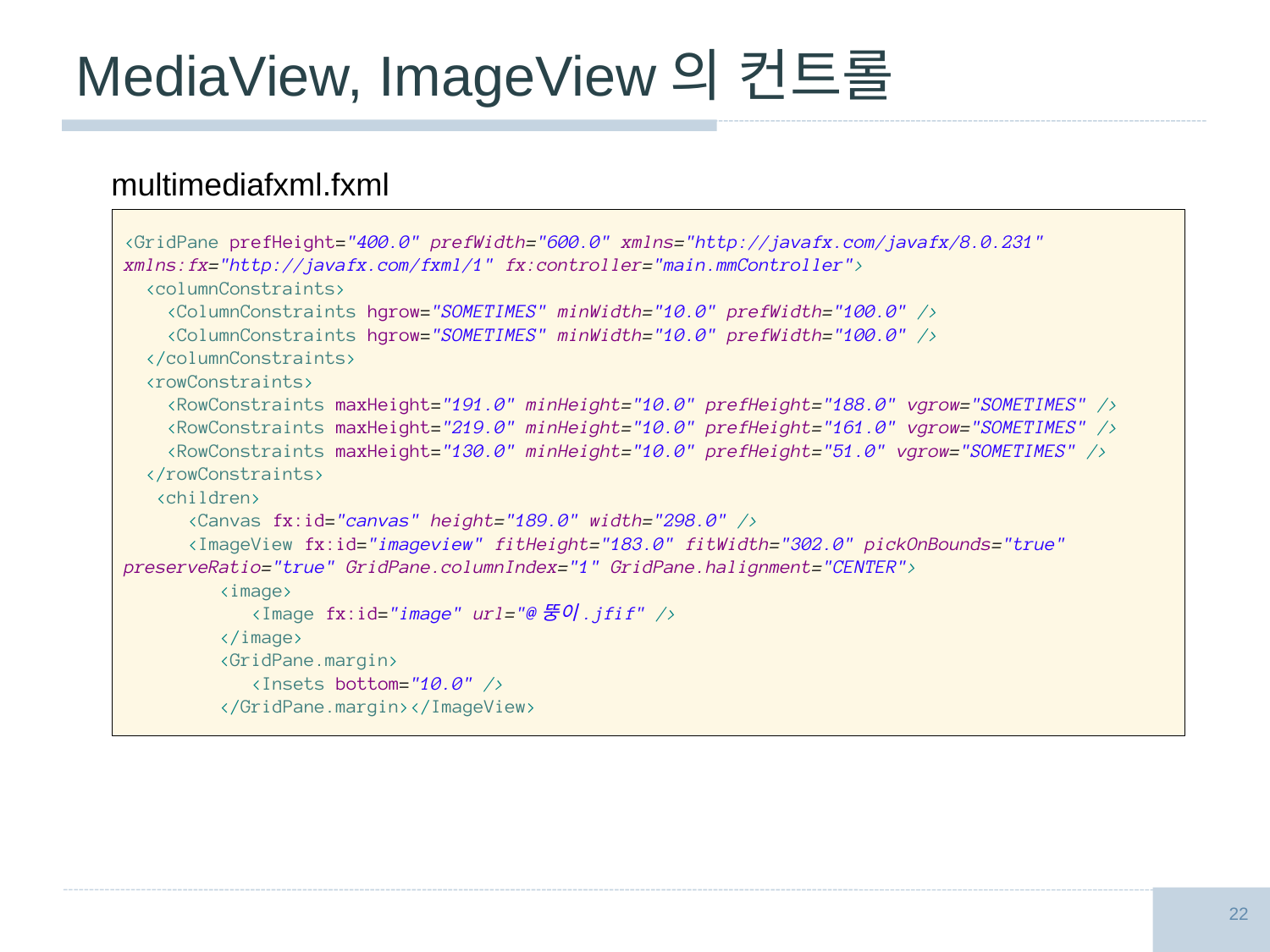

# MediaView, ImageView의 컨트롤
multimediafxml.fxml
<GridPane prefHeight="400.0" prefWidth="600.0" xmlns="http://javafx.com/javafx/8.0.231" xmlns:fx="http://javafx.com/fxml/1" fx:controller="main.mmController">
  <columnConstraints>
    <ColumnConstraints hgrow="SOMETIMES" minWidth="10.0" prefWidth="100.0" />
    <ColumnConstraints hgrow="SOMETIMES" minWidth="10.0" prefWidth="100.0" />
  </columnConstraints>
  <rowConstraints>
    <RowConstraints maxHeight="191.0" minHeight="10.0" prefHeight="188.0" vgrow="SOMETIMES" />
    <RowConstraints maxHeight="219.0" minHeight="10.0" prefHeight="161.0" vgrow="SOMETIMES" />
    <RowConstraints maxHeight="130.0" minHeight="10.0" prefHeight="51.0" vgrow="SOMETIMES" />
  </rowConstraints>
   <children>
      <Canvas fx:id="canvas" height="189.0" width="298.0" />
      <ImageView fx:id="imageview" fitHeight="183.0" fitWidth="302.0" pickOnBounds="true" preserveRatio="true" GridPane.columnIndex="1" GridPane.halignment="CENTER">
         <image>
            <Image fx:id="image" url="@뚱이.jfif" />
         </image>
         <GridPane.margin>
            <Insets bottom="10.0" />
         </GridPane.margin></ImageView>